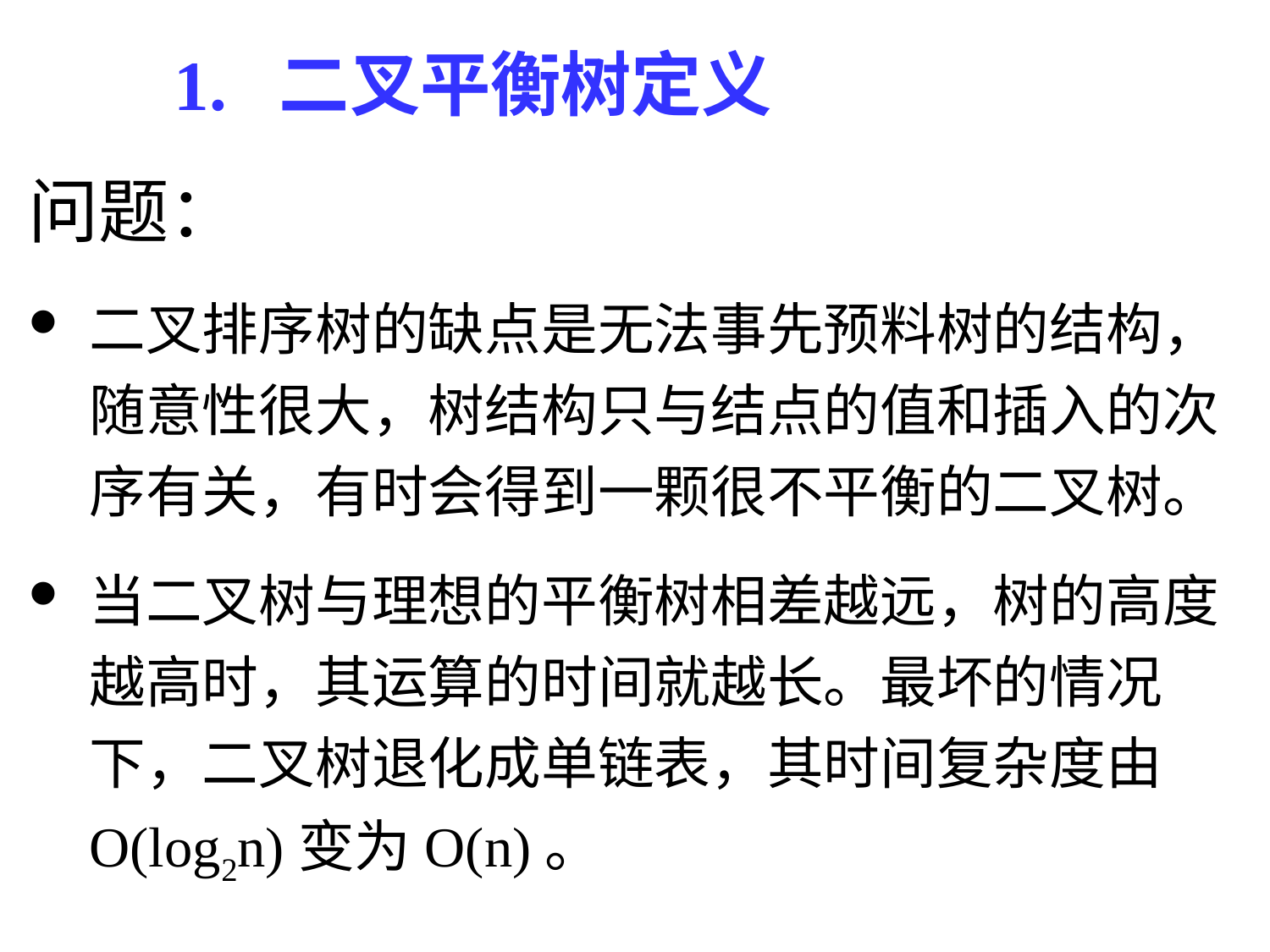

1.  二叉平衡树定义
问题：
二叉排序树的缺点是无法事先预料树的结构，随意性很大，树结构只与结点的值和插入的次序有关，有时会得到一颗很不平衡的二叉树。
当二叉树与理想的平衡树相差越远，树的高度越高时，其运算的时间就越长。最坏的情况下，二叉树退化成单链表，其时间复杂度由O(log2n)变为O(n)。